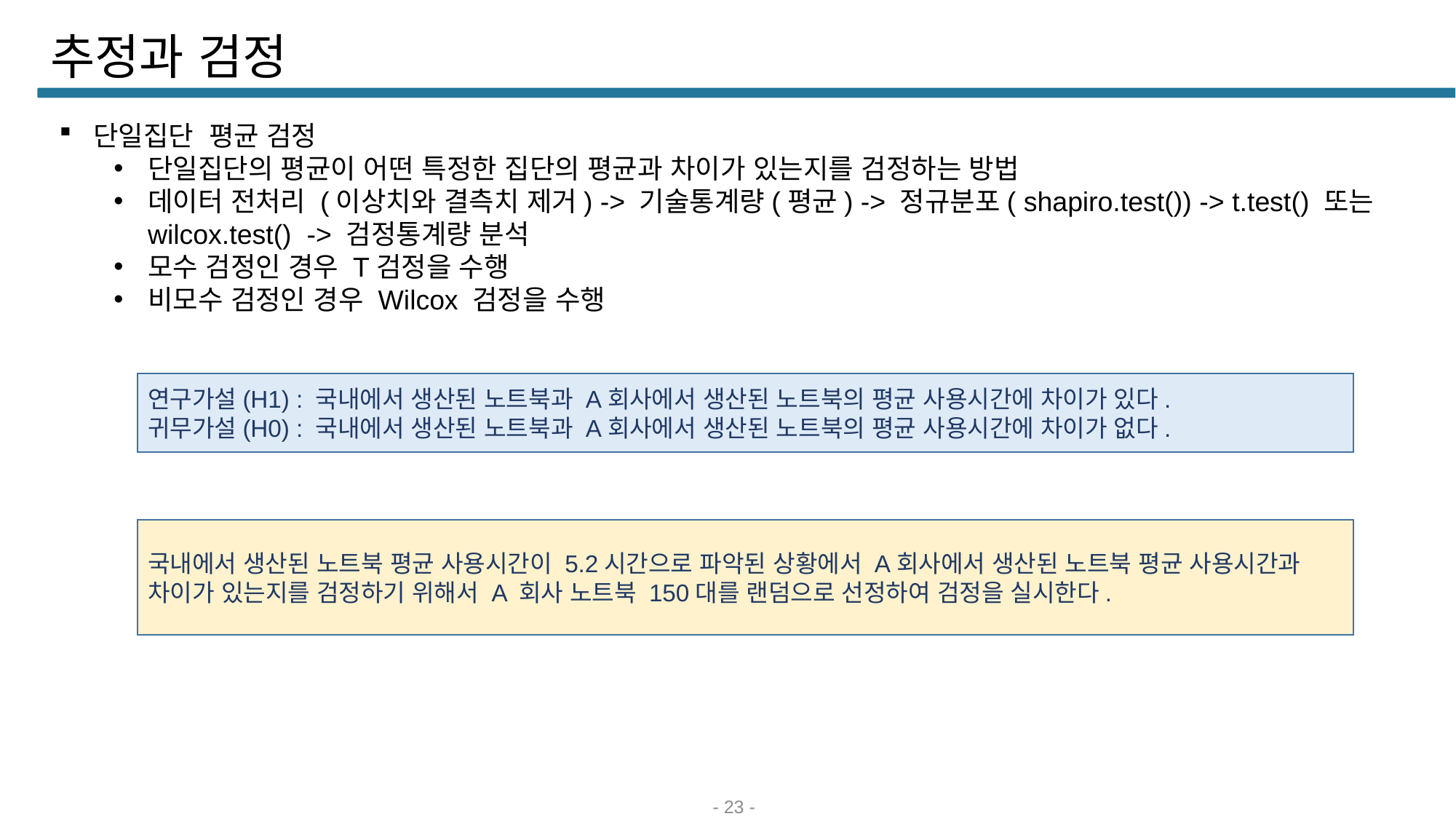

# 추정과 검정
단일집단  평균 검정
단일집단의 평균이 어떤 특정한 집단의 평균과 차이가 있는지를 검정하는 방법
데이터 전처리 (이상치와 결측치 제거) -> 기술통계량(평균) -> 정규분포( shapiro.test()) -> t.test() 또는 wilcox.test()  -> 검정통계량 분석
모수 검정인 경우 T검정을 수행
비모수 검정인 경우 Wilcox 검정을 수행

연구가설(H1) : 국내에서 생산된 노트북과 A회사에서 생산된 노트북의 평균 사용시간에 차이가 있다.
귀무가설(H0) : 국내에서 생산된 노트북과 A회사에서 생산된 노트북의 평균 사용시간에 차이가 없다.
국내에서 생산된 노트북 평균 사용시간이 5.2시간으로 파악된 상황에서 A회사에서 생산된 노트북 평균 사용시간과 차이가 있는지를 검정하기 위해서 A 회사 노트북 150대를 랜덤으로 선정하여 검정을 실시한다.
- 23 -